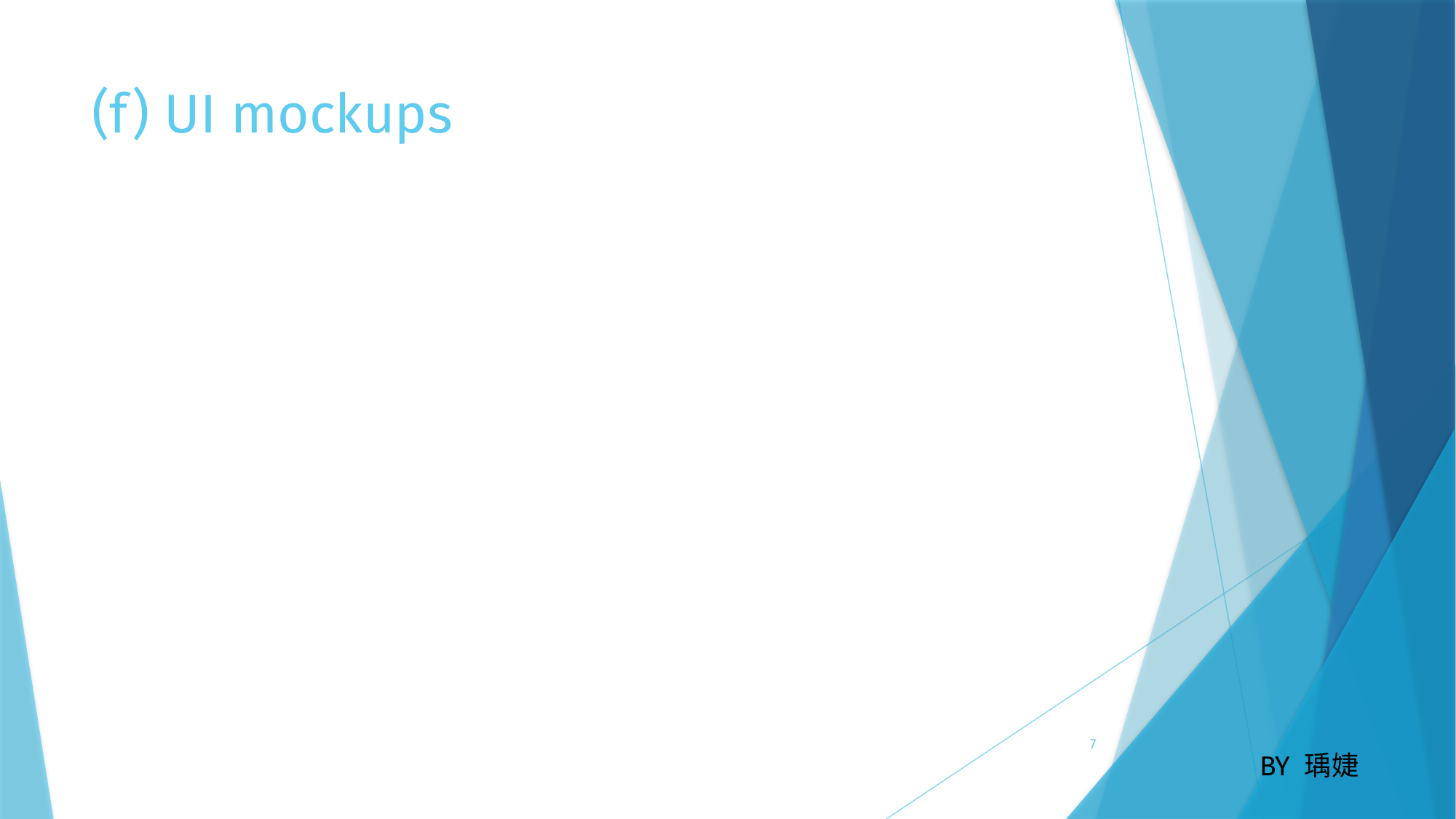

# (f) UI mockups

7
BY 瑀婕